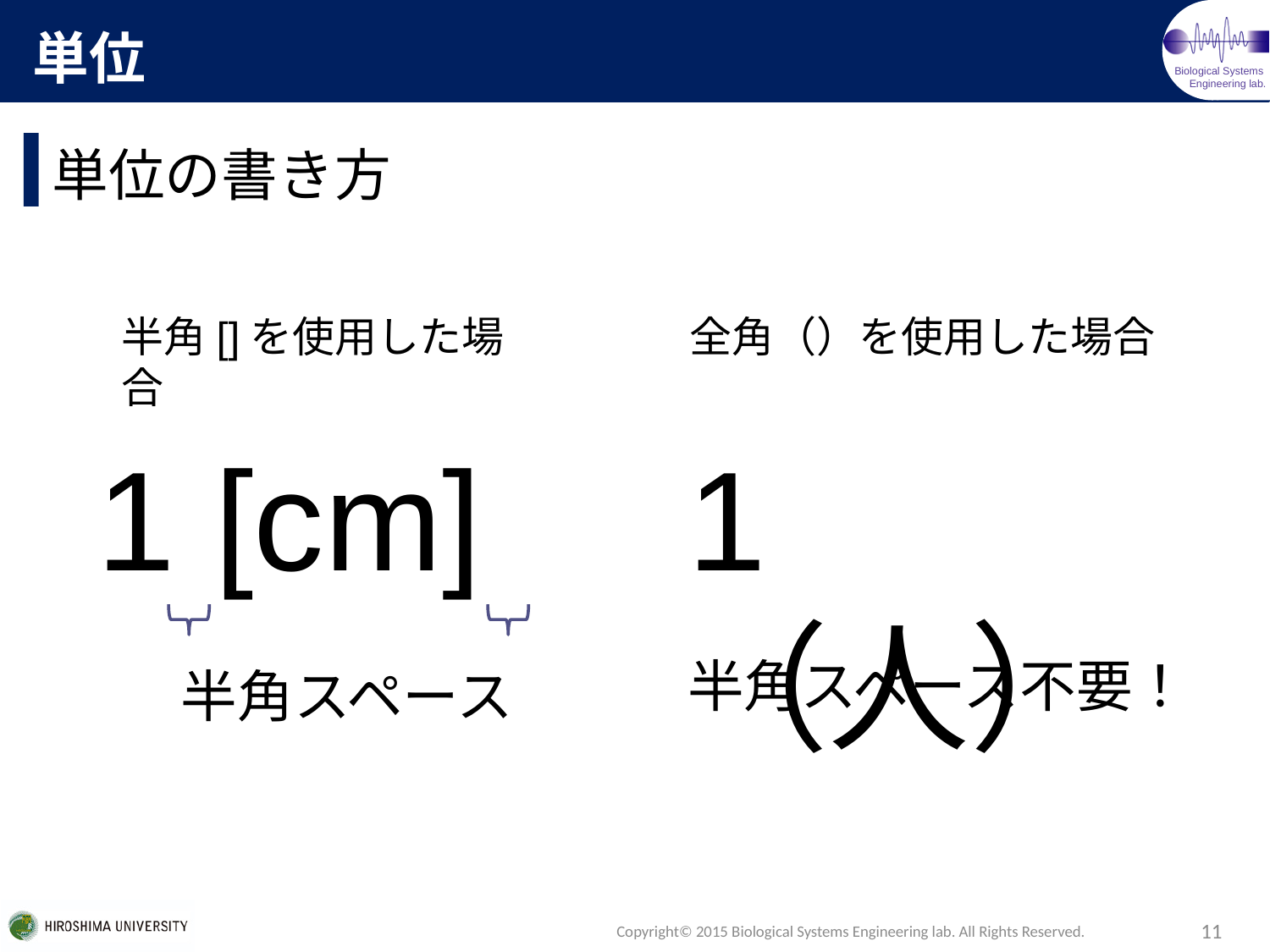

単位

単位の書き方
半角[]を使用した場合
全角（）を使用した場合
1 [cm]

半角スペース
1（人）
半角スペース不要！
Copyright© 2015 Biological Systems Engineering lab. All Rights Reserved.
11